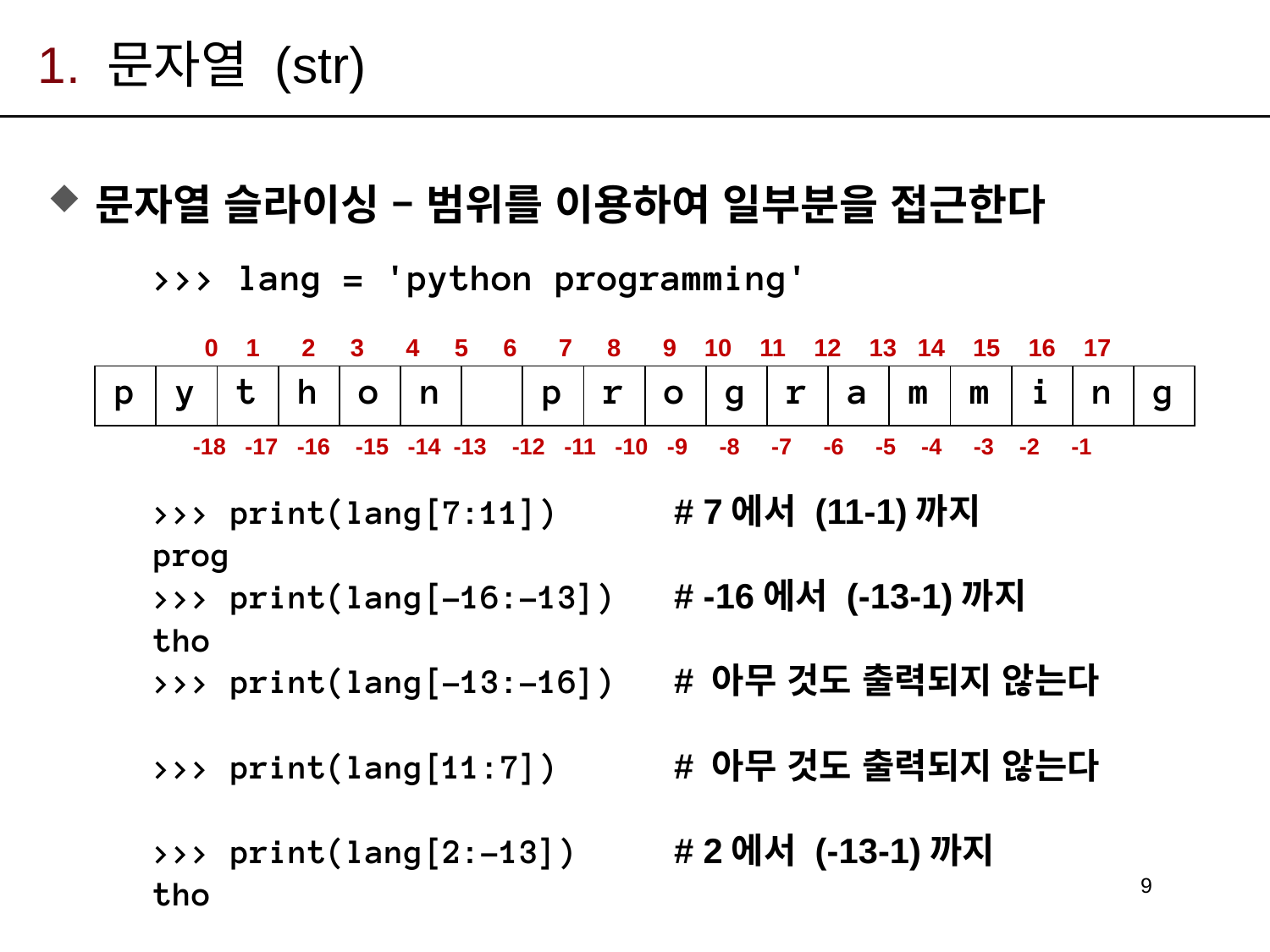

# 1. 문자열 (str)
문자열 슬라이싱 – 범위를 이용하여 일부분을 접근한다

>>> lang = 'python programming'

>>> print(lang[7:11])      # 7에서 (11-1)까지
prog
>>> print(lang[-16:-13])   # -16에서 (-13-1)까지
tho
>>> print(lang[-13:-16])   # 아무 것도 출력되지 않는다

>>> print(lang[11:7])      # 아무 것도 출력되지 않는다

>>> print(lang[2:-13])     # 2에서 (-13-1)까지
tho
0    1      2     3      4     5     6      7     8      9    10    11    12    13   14    15    16    17
| p | y | t | h | o | n |  | p | r | o | g | r | a | m | m | i | n | g |
| --- | --- | --- | --- | --- | --- | --- | --- | --- | --- | --- | --- | --- | --- | --- | --- | --- | --- |
-18   -17   -16    -15   -14  -13    -12   -11   -10   -9     -8     -7     -6     -5    -4     -3    -2     -1
9